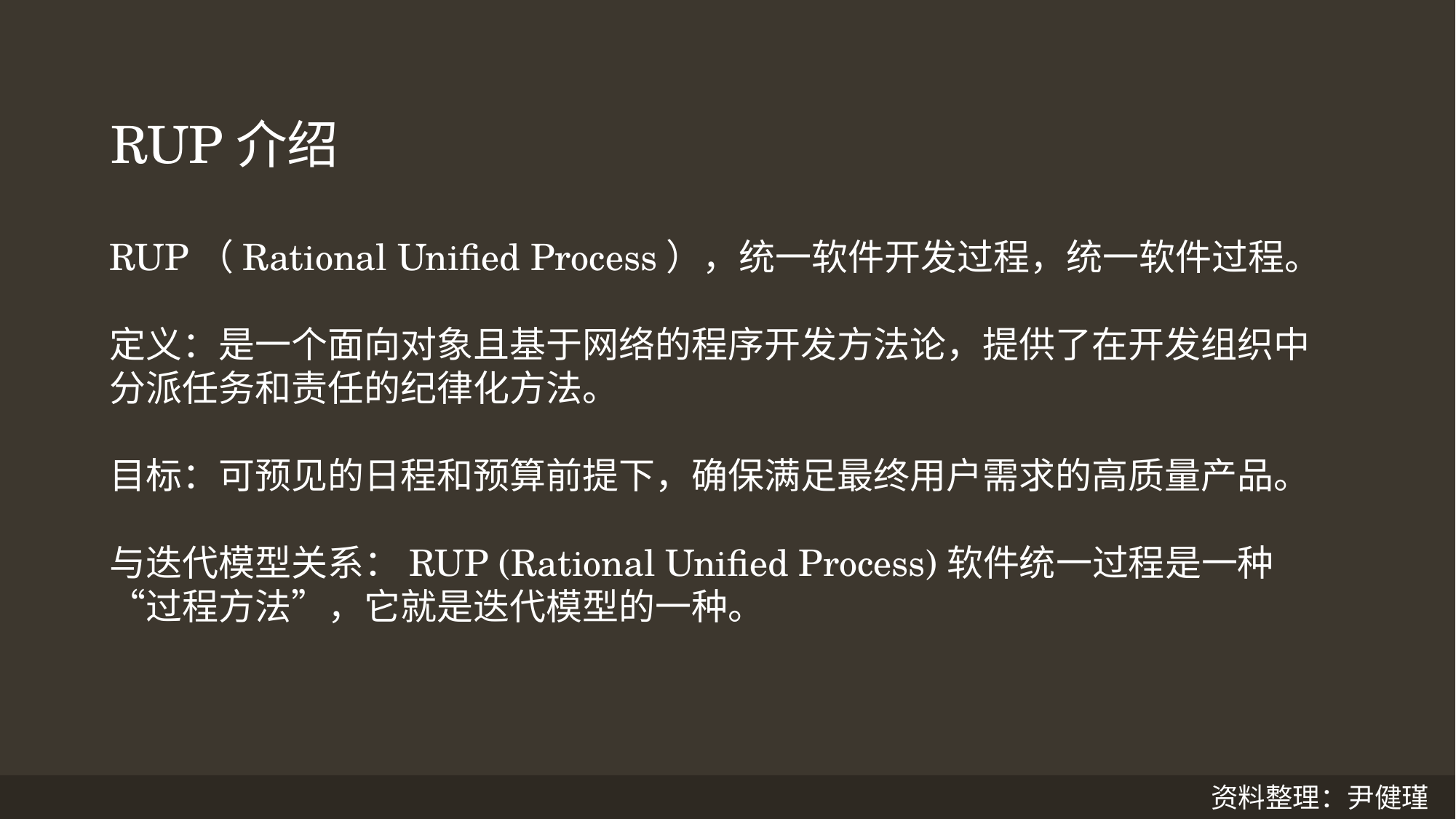

# RUP介绍
RUP（Rational Unified Process），统一软件开发过程，统一软件过程。

定义：是一个面向对象且基于网络的程序开发方法论，提供了在开发组织中分派任务和责任的纪律化方法。

目标：可预见的日程和预算前提下，确保满足最终用户需求的高质量产品。

与迭代模型关系：RUP (Rational Unified Process)软件统一过程是一种“过程方法”，它就是迭代模型的一种。

资料整理：尹健瑾